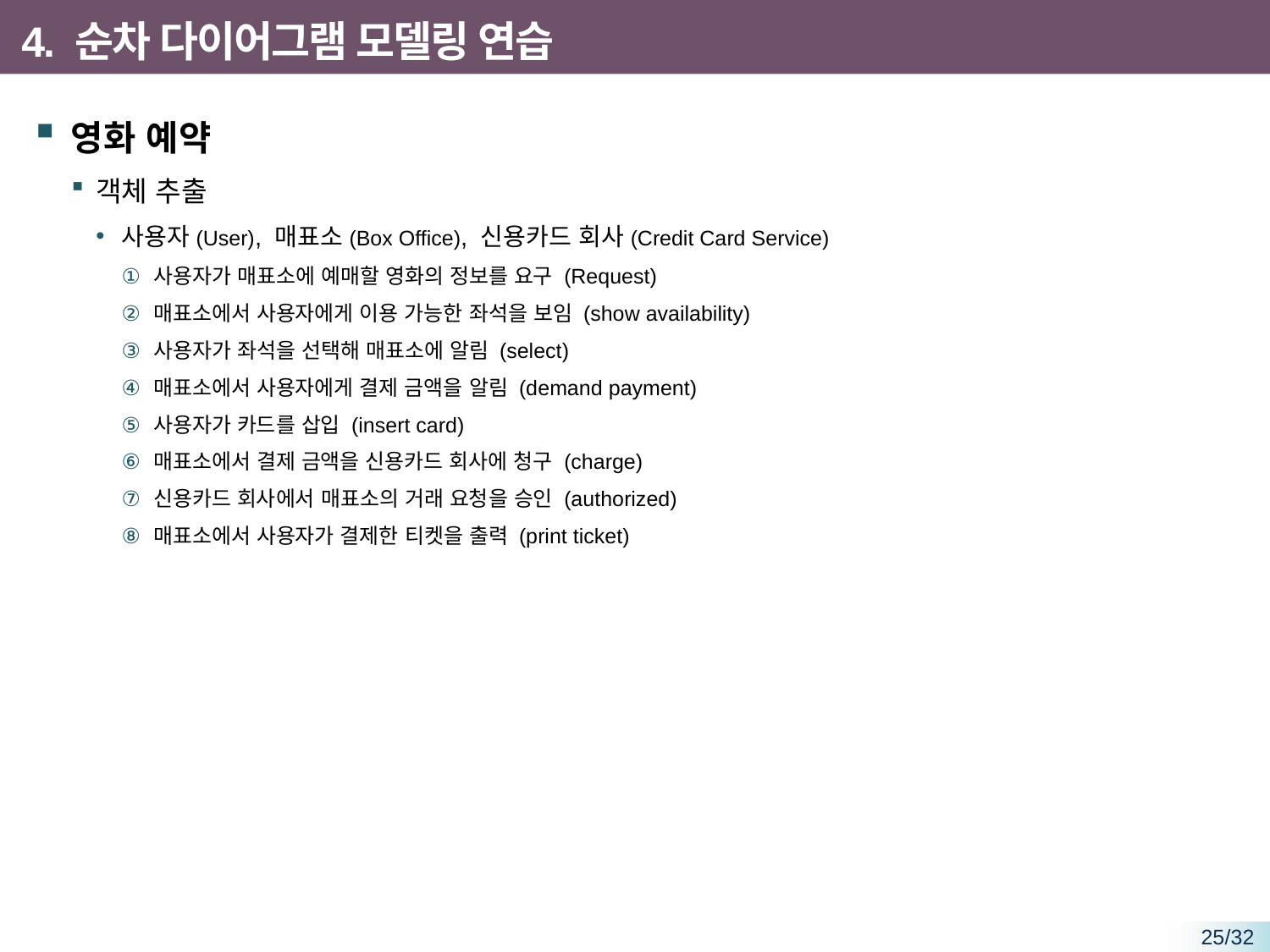

# 4. 순차 다이어그램 모델링 연습
영화 예약
객체 추출
사용자(User), 매표소(Box Office), 신용카드 회사(Credit Card Service)
사용자가 매표소에 예매할 영화의 정보를 요구 (Request)
매표소에서 사용자에게 이용 가능한 좌석을 보임 (show availability)
사용자가 좌석을 선택해 매표소에 알림 (select)
매표소에서 사용자에게 결제 금액을 알림 (demand payment)
사용자가 카드를 삽입 (insert card)
매표소에서 결제 금액을 신용카드 회사에 청구 (charge)
신용카드 회사에서 매표소의 거래 요청을 승인 (authorized)
매표소에서 사용자가 결제한 티켓을 출력 (print ticket)